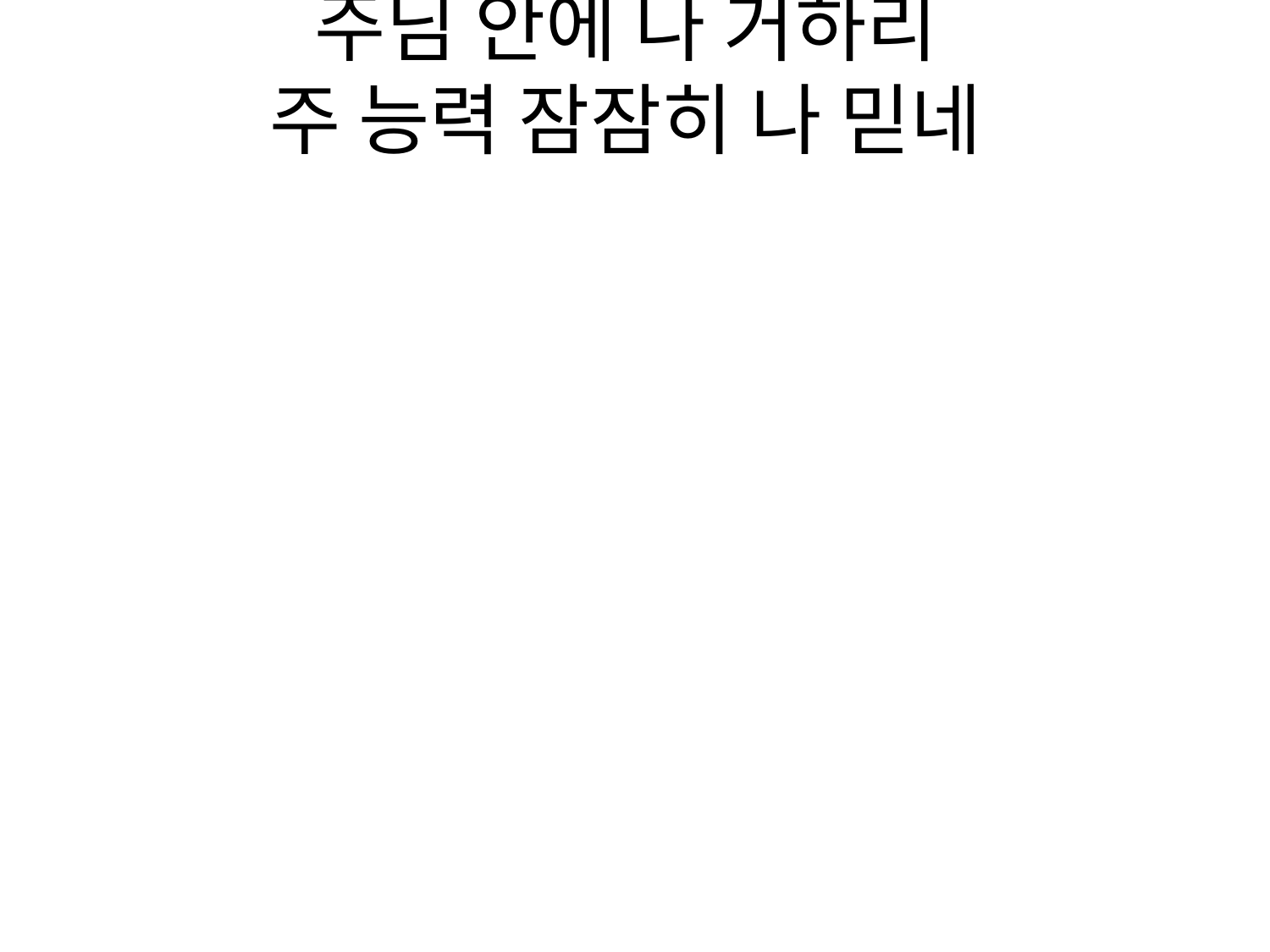

# 주님 안에 나 거하리
주 능력 잠잠히 나 믿네